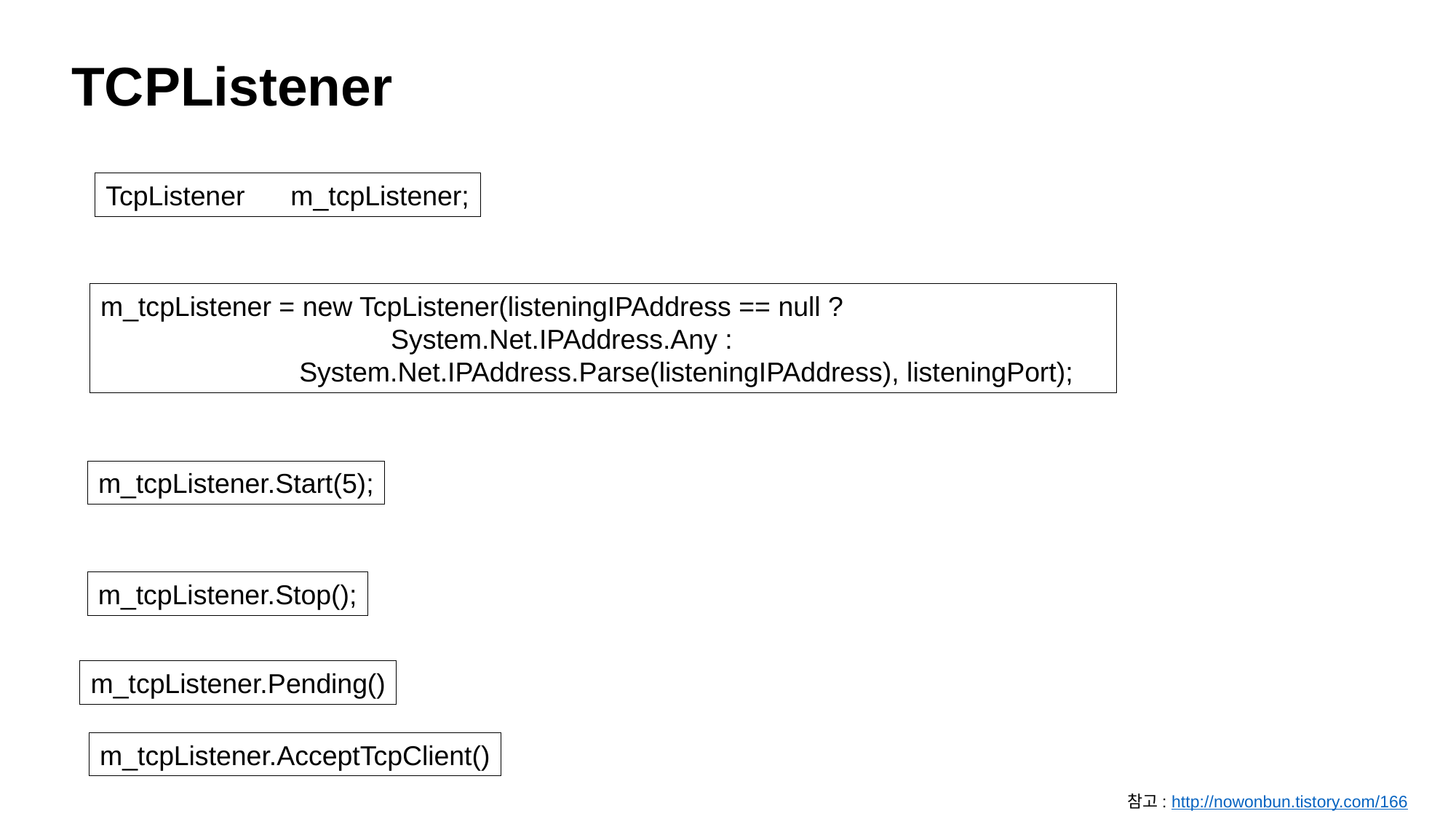

TCPListener
TcpListener      m_tcpListener;
m_tcpListener = new TcpListener(listeningIPAddress == null ?
                                      System.Net.IPAddress.Any :
                          System.Net.IPAddress.Parse(listeningIPAddress), listeningPort);
m_tcpListener.Start(5);
m_tcpListener.Stop();
m_tcpListener.Pending()
m_tcpListener.AcceptTcpClient()
참고: http://nowonbun.tistory.com/166